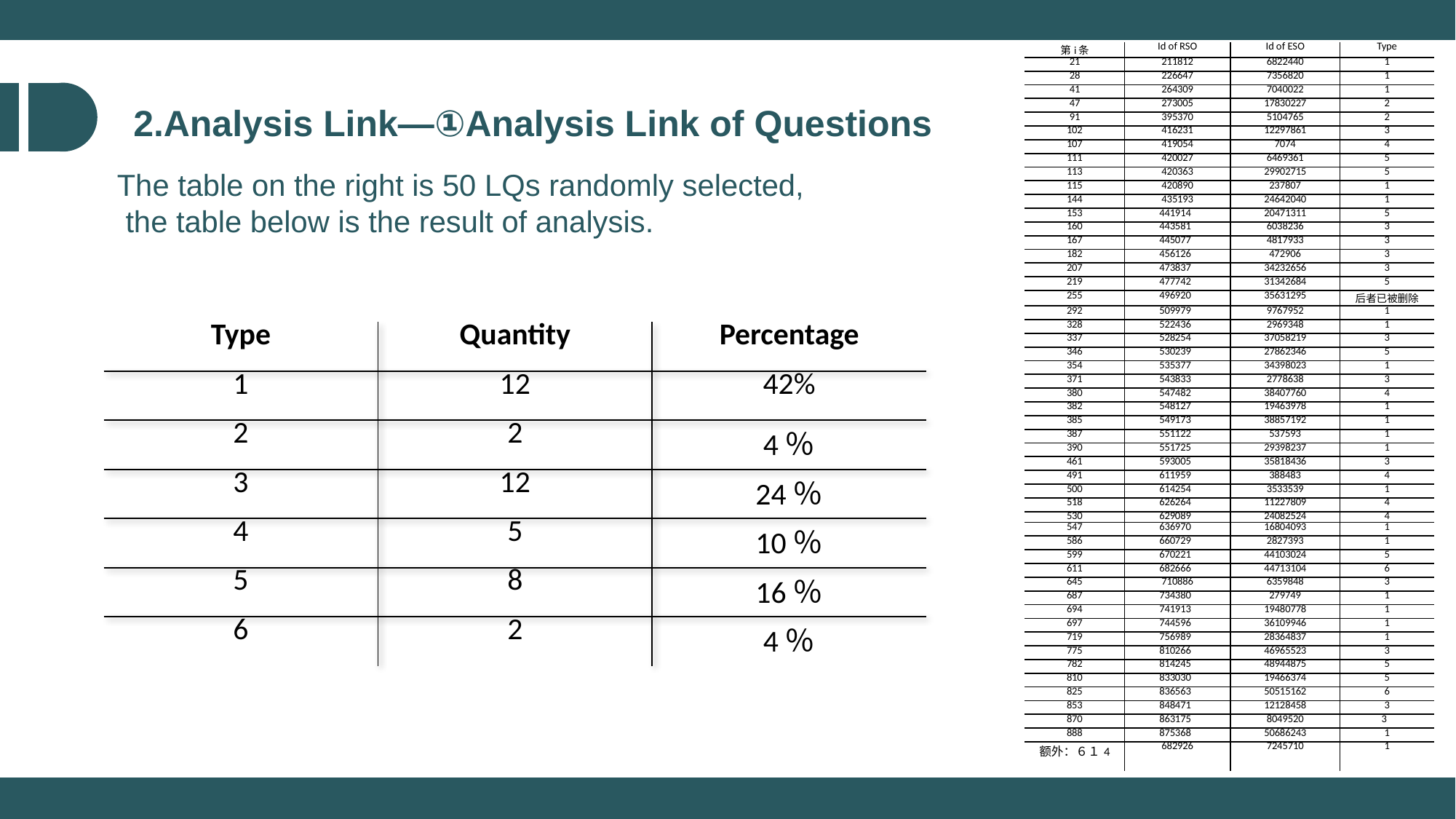

| 第i条 | Id of RSO | Id of ESO | Type |
| --- | --- | --- | --- |
| 21 | 211812 | 6822440 | 1 |
| 28 | 226647 | 7356820 | 1 |
| 41 | 264309 | 7040022 | 1 |
| 47 | 273005 | 17830227 | 2 |
| 91 | 395370 | 5104765 | 2 |
| 102 | 416231 | 12297861 | 3 |
| 107 | 419054 | 7074 | 4 |
| 111 | 420027 | 6469361 | 5 |
| 113 | 420363 | 29902715 | 5 |
| 115 | 420890 | 237807 | 1 |
| 144 | 435193 | 24642040 | 1 |
| 153 | 441914 | 20471311 | 5 |
| 160 | 443581 | 6038236 | 3 |
| 167 | 445077 | 4817933 | 3 |
| 182 | 456126 | 472906 | 3 |
| 207 | 473837 | 34232656 | 3 |
| 219 | 477742 | 31342684 | 5 |
| 255 | 496920 | 35631295 | 后者已被删除 |
| 292 | 509979 | 9767952 | 1 |
| 328 | 522436 | 2969348 | 1 |
| 337 | 528254 | 37058219 | 3 |
| 346 | 530239 | 27862346 | 5 |
| 354 | 535377 | 34398023 | 1 |
| 371 | 543833 | 2778638 | 3 |
| 380 | 547482 | 38407760 | 4 |
| 382 | 548127 | 19463978 | 1 |
| 385 | 549173 | 38857192 | 1 |
| 387 | 551122 | 537593 | 1 |
| 390 | 551725 | 29398237 | 1 |
| 461 | 593005 | 35818436 | 3 |
| 491 | 611959 | 388483 | 4 |
| 500 | 614254 | 3533539 | 1 |
| 518 | 626264 | 11227809 | 4 |
| 530 | 629089 | 24082524 | 4 |
| 547 | 636970 | 16804093 | 1 |
| 586 | 660729 | 2827393 | 1 |
| 599 | 670221 | 44103024 | 5 |
| 611 | 682666 | 44713104 | 6 |
| 645 | 710886 | 6359848 | 3 |
| 687 | 734380 | 279749 | 1 |
| 694 | 741913 | 19480778 | 1 |
| 697 | 744596 | 36109946 | 1 |
| 719 | 756989 | 28364837 | 1 |
| 775 | 810266 | 46965523 | 3 |
| 782 | 814245 | 48944875 | 5 |
| 810 | 833030 | 19466374 | 5 |
| 825 | 836563 | 50515162 | 6 |
| 853 | 848471 | 12128458 | 3 |
| 870 | 863175 | 8049520 | 3 |
| 888 | 875368 | 50686243 | 1 |
| 额外：６１4 | 682926 | 7245710 | 1 |

2.Analysis Link—①Analysis Link of Questions
The table on the right is 50 LQs randomly selected,
 the table below is the result of analysis.
| Type | Quantity | Percentage |
| --- | --- | --- |
| 1 | 12 | 42% |
| 2 | 2 | 4％ |
| 3 | 12 | 24％ |
| 4 | 5 | 10％ |
| 5 | 8 | 16％ |
| 6 | 2 | 4％ |